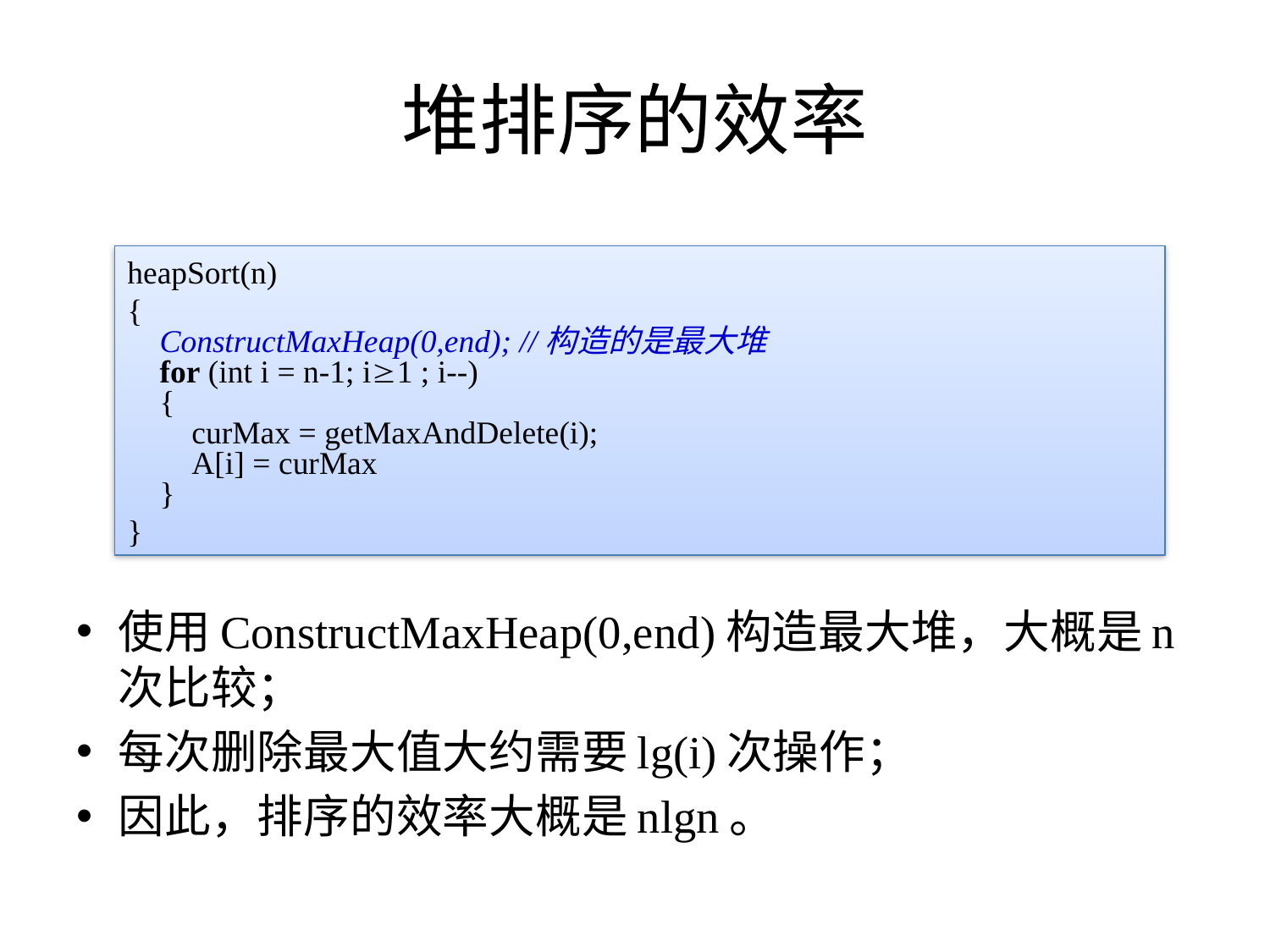

# 堆排序的效率
heapSort(n)
{
    ConstructMaxHeap(0,end); //构造的是最大堆
    for (int i = n-1; i≥1 ; i--)
    {
        curMax = getMaxAndDelete(i);
        A[i] = curMax
    }
}
使用ConstructMaxHeap(0,end)构造最大堆，大概是n次比较；
每次删除最大值大约需要lg(i)次操作；
因此，排序的效率大概是nlgn。